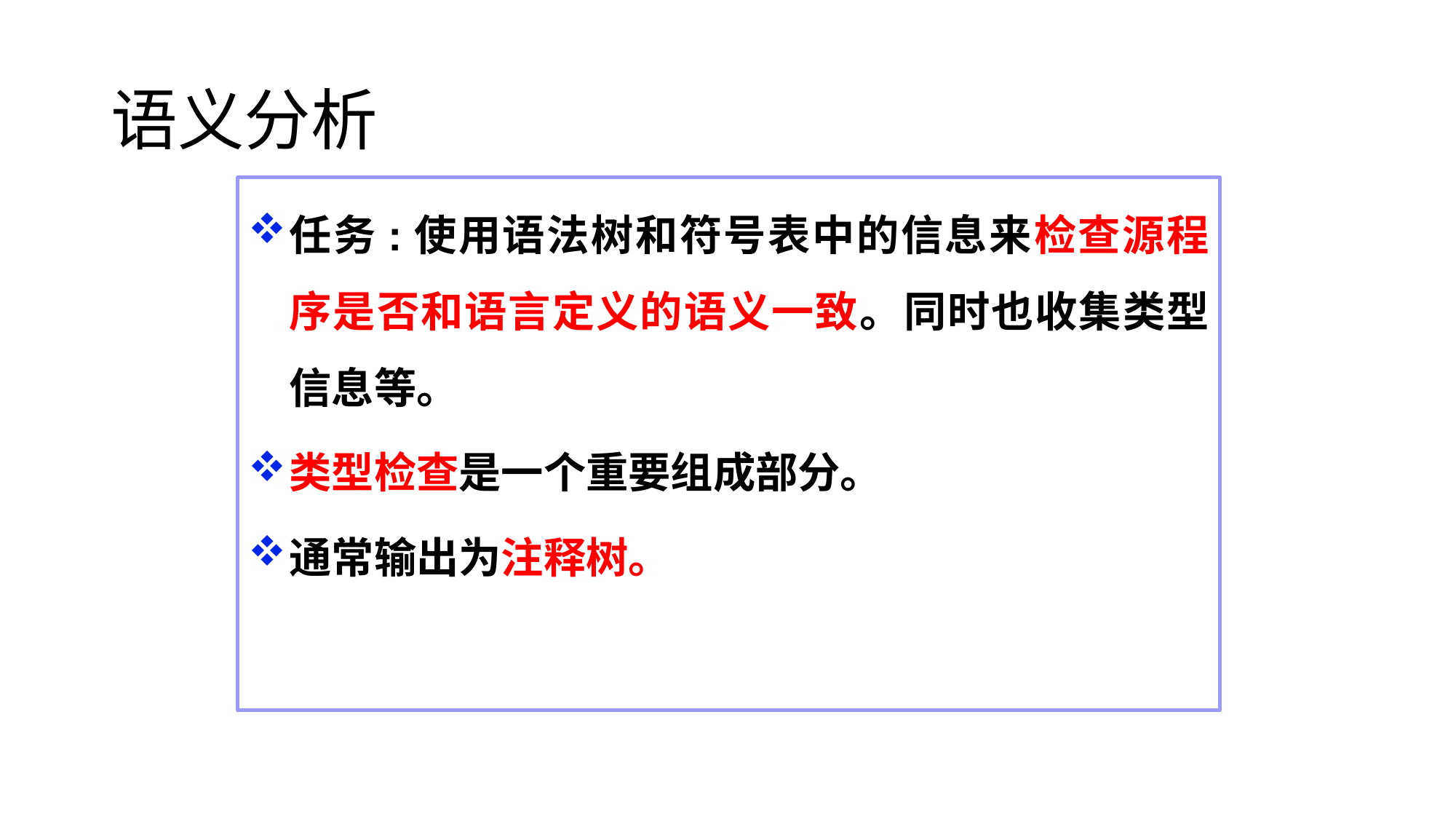

# 语义分析
任务:使用语法树和符号表中的信息来检查源程序是否和语言定义的语义一致。同时也收集类型信息等。
类型检查是一个重要组成部分。
通常输出为注释树。